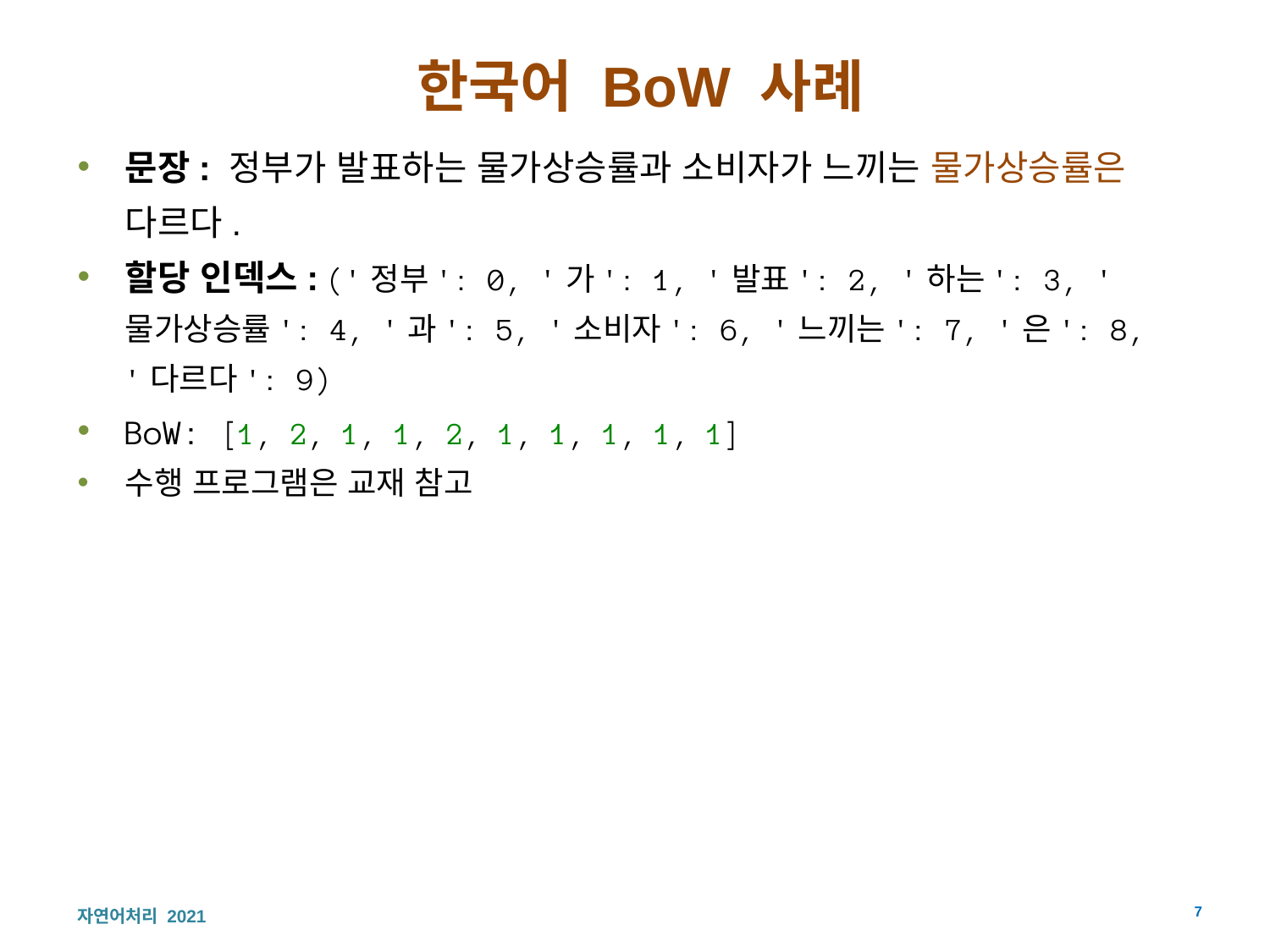

# 한국어 BoW 사례
문장: 정부가 발표하는 물가상승률과 소비자가 느끼는 물가상승률은 다르다.
할당 인덱스: ('정부': 0, '가': 1, '발표': 2, '하는': 3, '물가상승률': 4, '과': 5, '소비자': 6, '느끼는': 7, '은': 8, '다르다': 9)
BoW: [1, 2, 1, 1, 2, 1, 1, 1, 1, 1]
수행 프로그램은 교재 참고